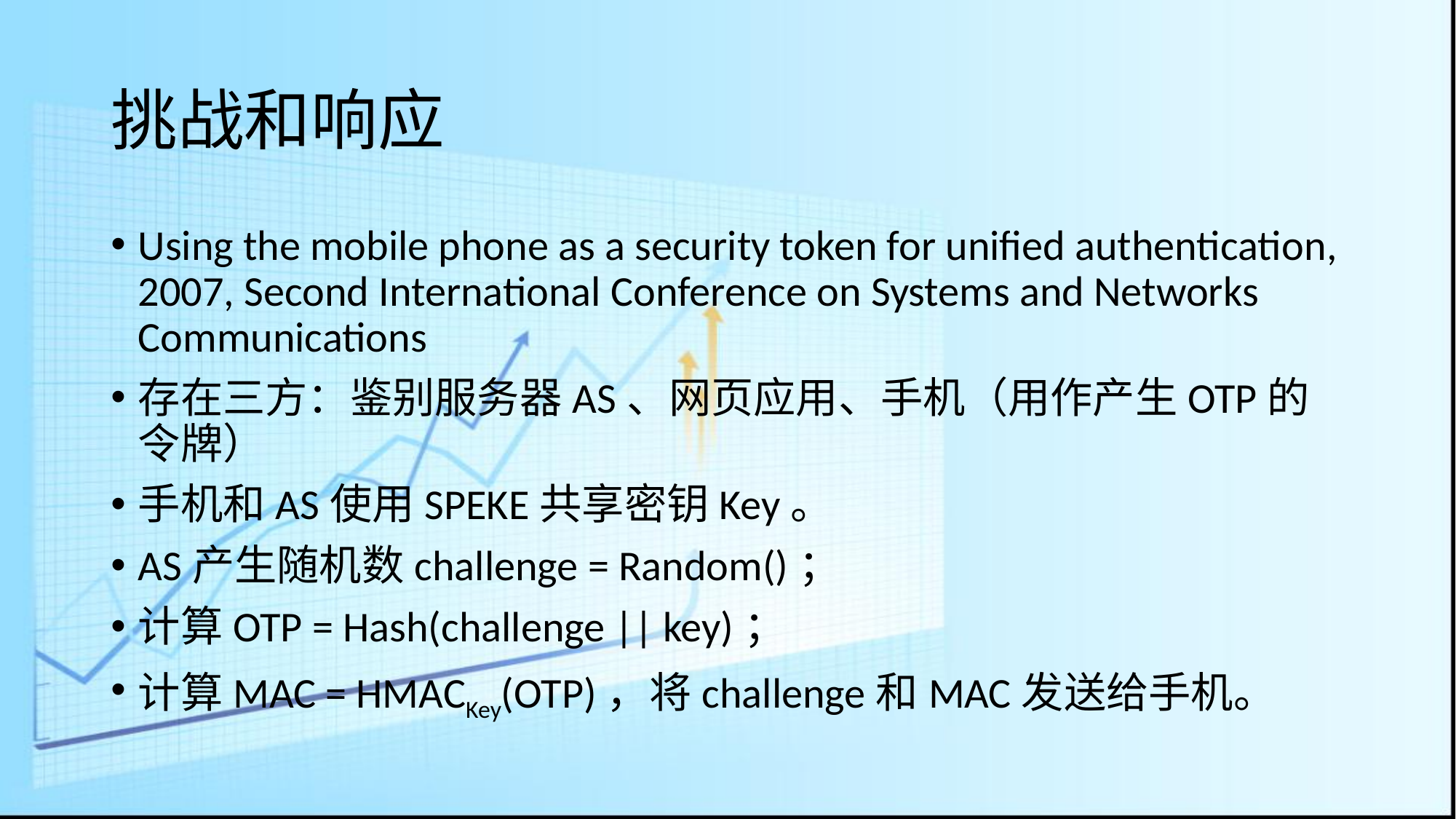

# 挑战和响应
Using the mobile phone as a security token for unified authentication, 2007, Second International Conference on Systems and Networks Communications
存在三方：鉴别服务器AS、网页应用、手机（用作产生OTP的令牌）
手机和AS使用SPEKE共享密钥Key。
AS产生随机数challenge = Random()；
计算OTP = Hash(challenge || key)；
计算MAC = HMACKey(OTP)，将challenge和MAC发送给手机。